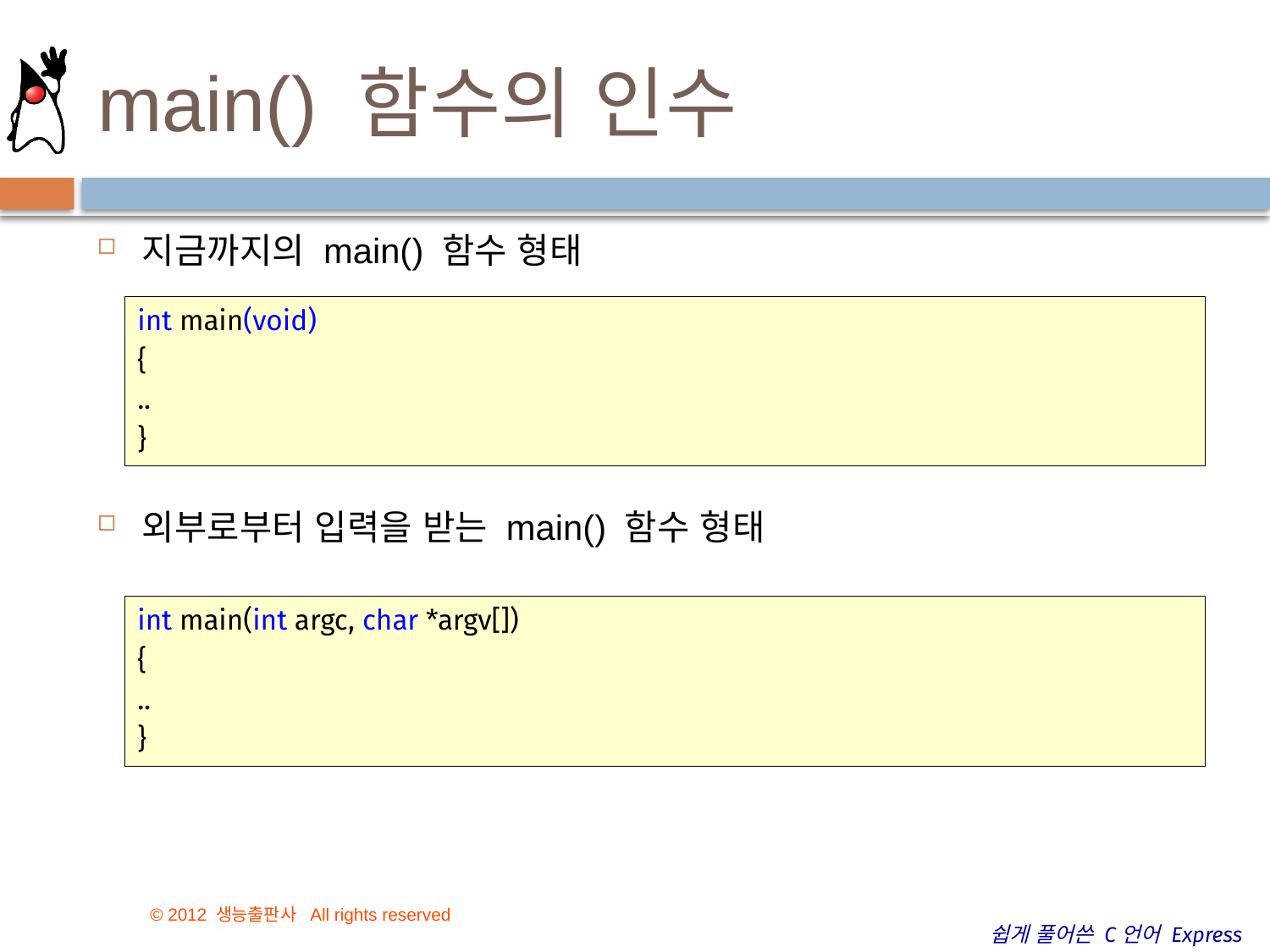

# main() 함수의 인수
지금까지의 main() 함수 형태

외부로부터 입력을 받는 main() 함수 형태

int main(void)
{
..
}
int main(int argc, char *argv[])
{
..
}